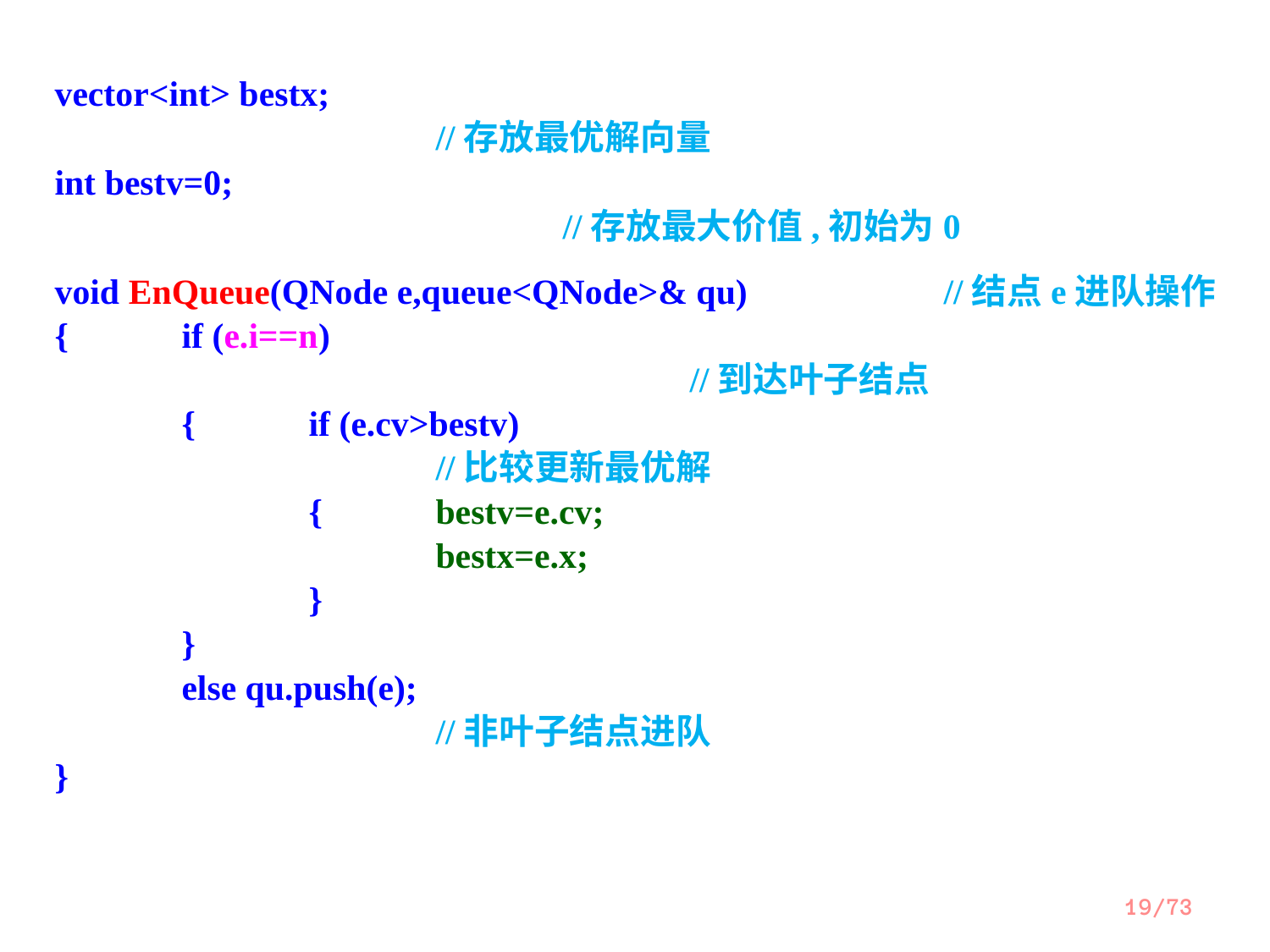

vector<int> bestx;										//存放最优解向量
int bestv=0; 												//存放最大价值,初始为0
void EnQueue(QNode e,queue<QNode>& qu)		//结点e进队操作
{	if (e.i==n)												//到达叶子结点
	{	if (e.cv>bestv)									//比较更新最优解
		{	bestv=e.cv;
			bestx=e.x;
		}
	}
	else qu.push(e);										//非叶子结点进队
}
19/73